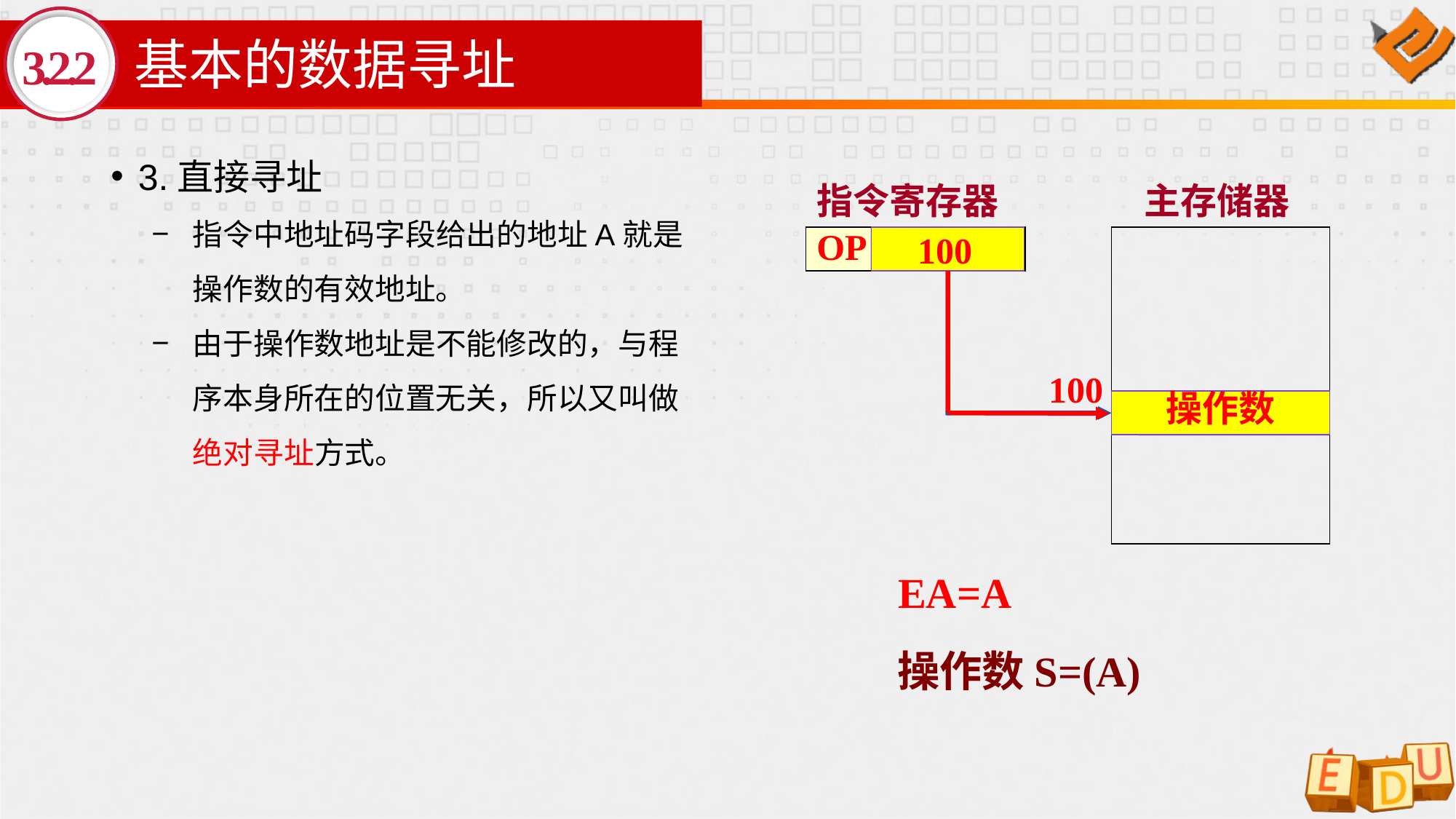

# 基本的数据寻址
3.2.2
3.直接寻址
指令中地址码字段给出的地址A就是操作数的有效地址。
由于操作数地址是不能修改的，与程序本身所在的位置无关，所以又叫做绝对寻址方式。

指令寄存器
主存储器
A
OP

操作数

100

100
操作数

 EA=A
操作数S=(A)